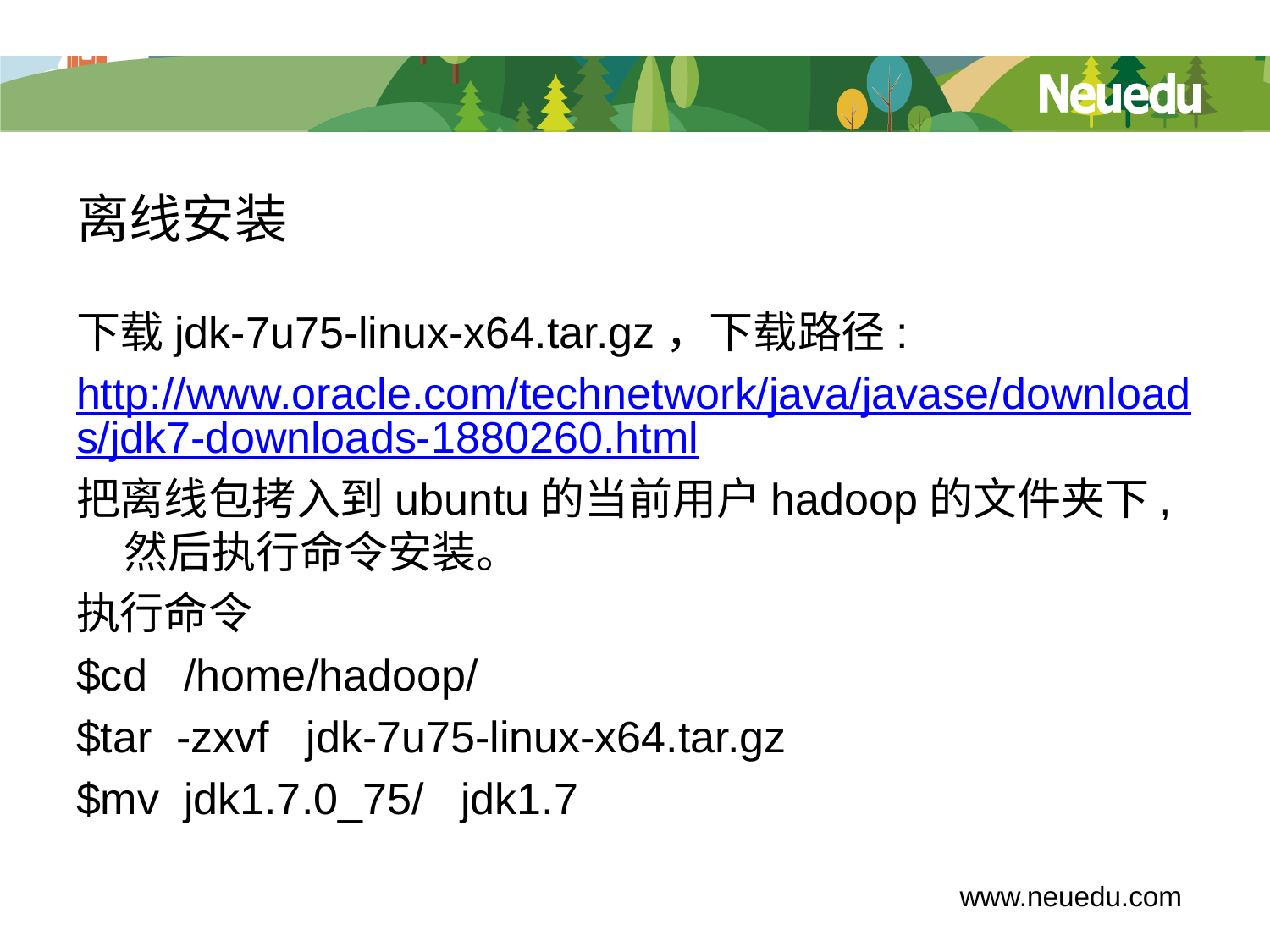

# 离线安装
下载jdk-7u75-linux-x64.tar.gz，下载路径:
http://www.oracle.com/technetwork/java/javase/downloads/jdk7-downloads-1880260.html
把离线包拷入到ubuntu的当前用户hadoop的文件夹下,然后执行命令安装。
执行命令
$cd   /home/hadoop/
$tar  -zxvf   jdk-7u75-linux-x64.tar.gz
$mv  jdk1.7.0_75/   jdk1.7